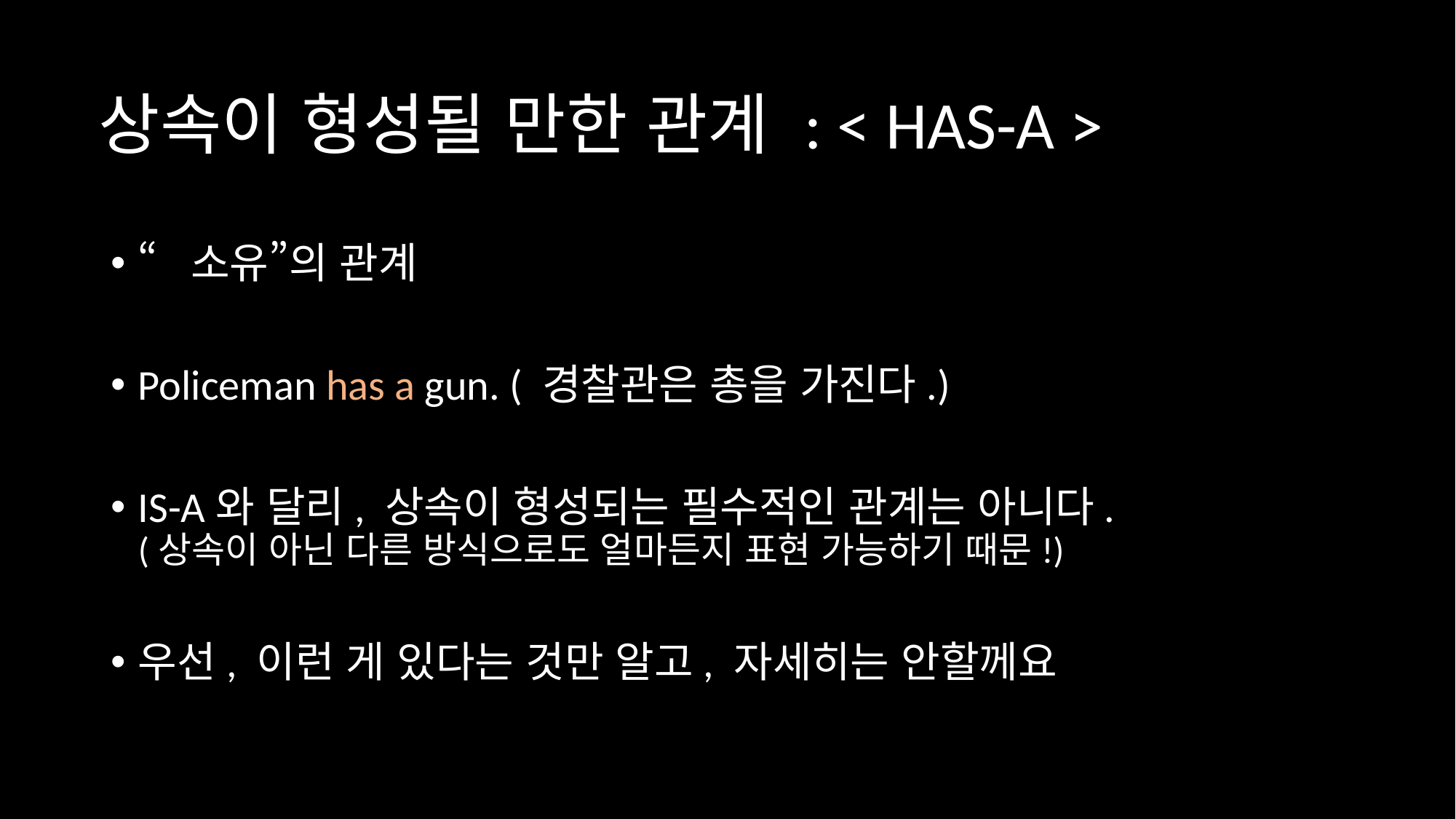

상속이 형성될 만한 관계 : < HAS-A >
“소유”의 관계

Policeman has a gun. ( 경찰관은 총을 가진다.)

IS-A와 달리, 상속이 형성되는 필수적인 관계는 아니다.
(상속이 아닌 다른 방식으로도 얼마든지 표현 가능하기 때문!)

우선, 이런 게 있다는 것만 알고, 자세히는 안할께요